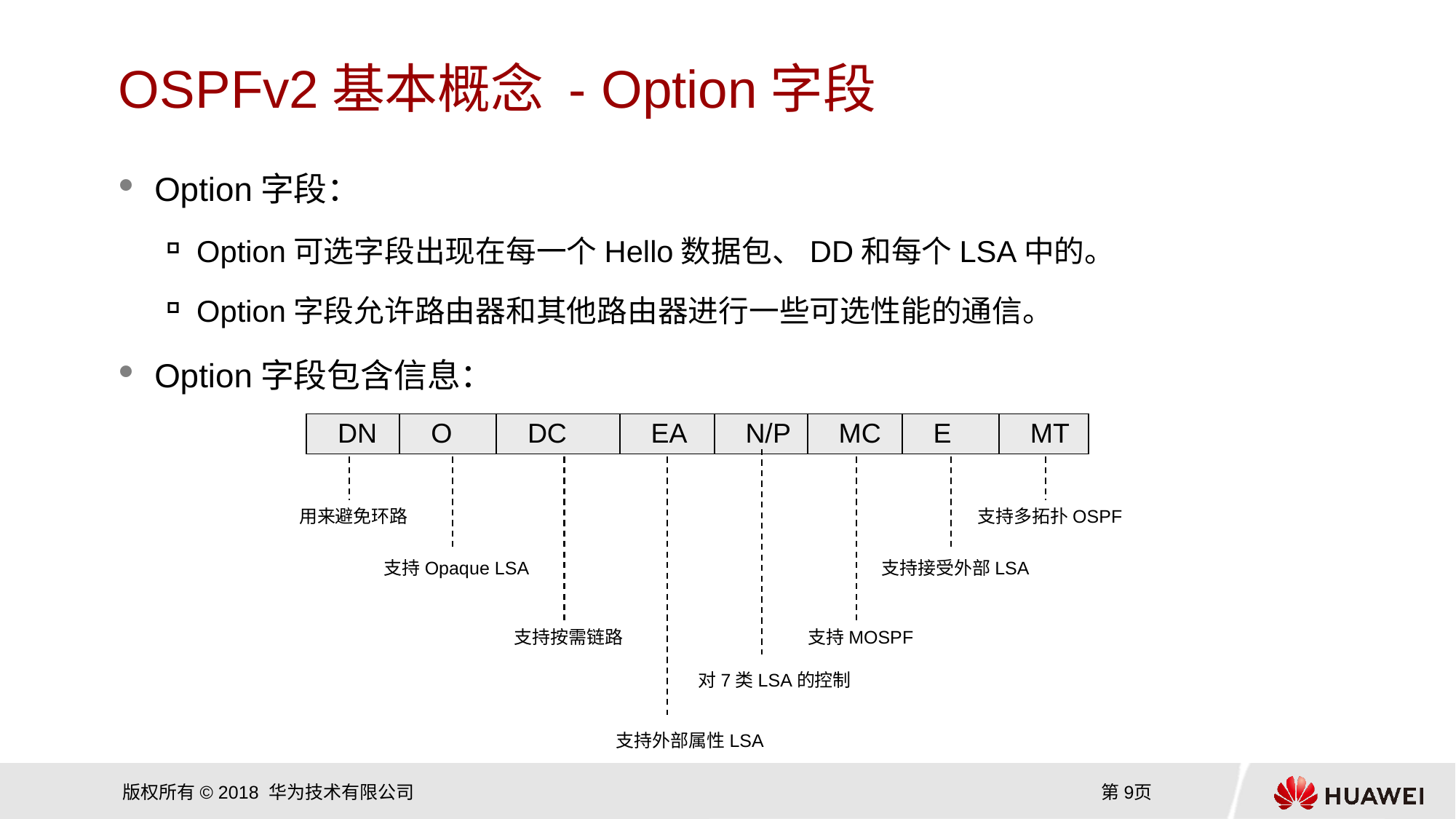

# OSPFv2基本概念 - Option字段
Option字段：
Option可选字段出现在每一个Hello数据包、DD和每个LSA中的。
Option字段允许路由器和其他路由器进行一些可选性能的通信。
Option字段包含信息：

| DN | O | DC | EA | N/P | MC | E | MT |
| --- | --- | --- | --- | --- | --- | --- | --- |
用来避免环路
支持多拓扑OSPF
支持Opaque LSA
支持接受外部LSA
支持按需链路
支持MOSPF
对7类LSA的控制
支持外部属性LSA